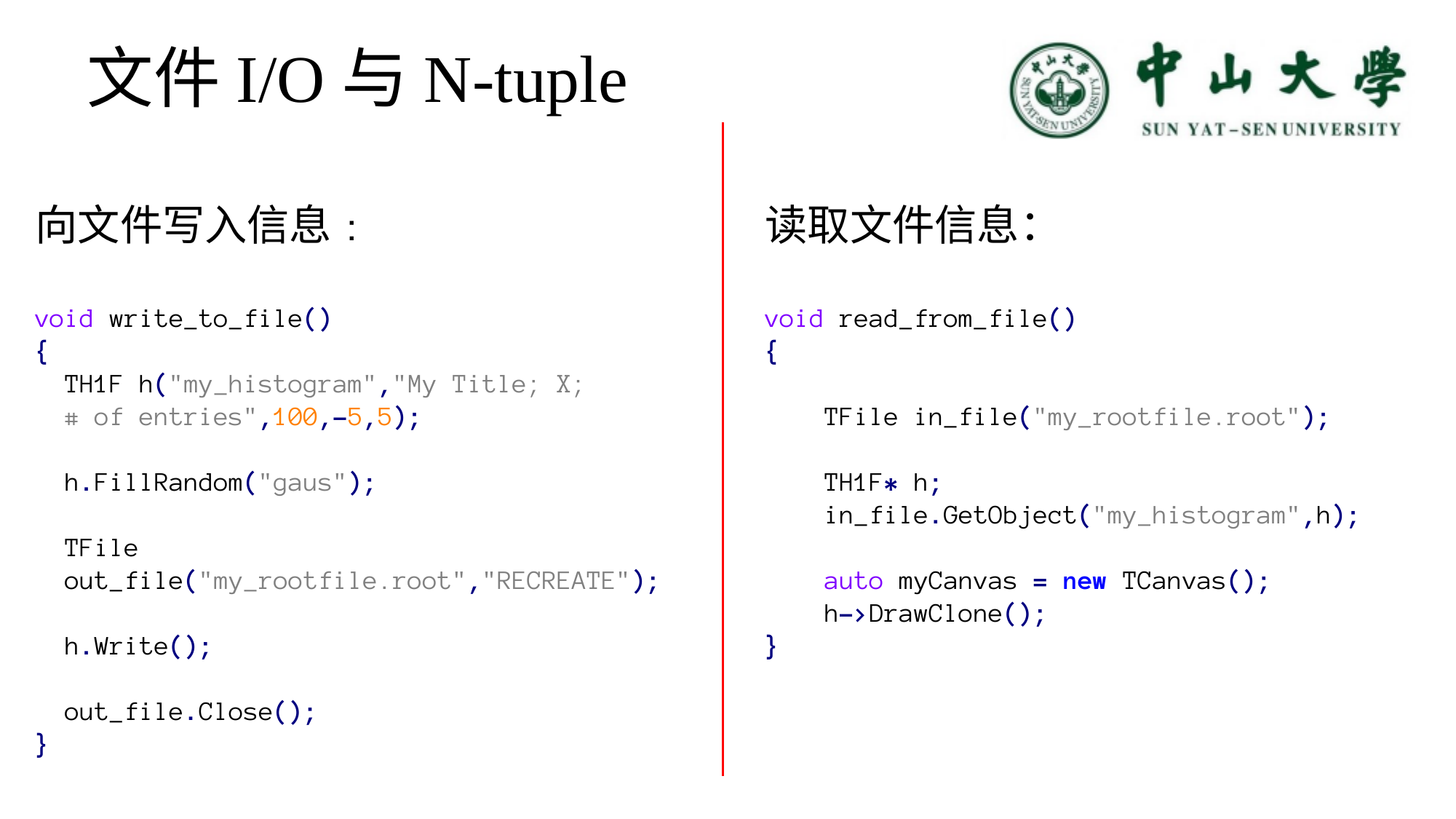

文件I/O与N-tuple
向文件写入信息:

void write_to_file()
{
  TH1F h("my_histogram","My Title; X;
  # of entries",100,-5,5);

  h.FillRandom("gaus");

  TFile
  out_file("my_rootfile.root","RECREATE");

  h.Write();

  out_file.Close();
}
读取文件信息：

void read_from_file()
{

    TFile in_file("my_rootfile.root");

    TH1F* h;
    in_file.GetObject("my_histogram",h);

    auto myCanvas = new TCanvas();
    h->DrawClone();
}